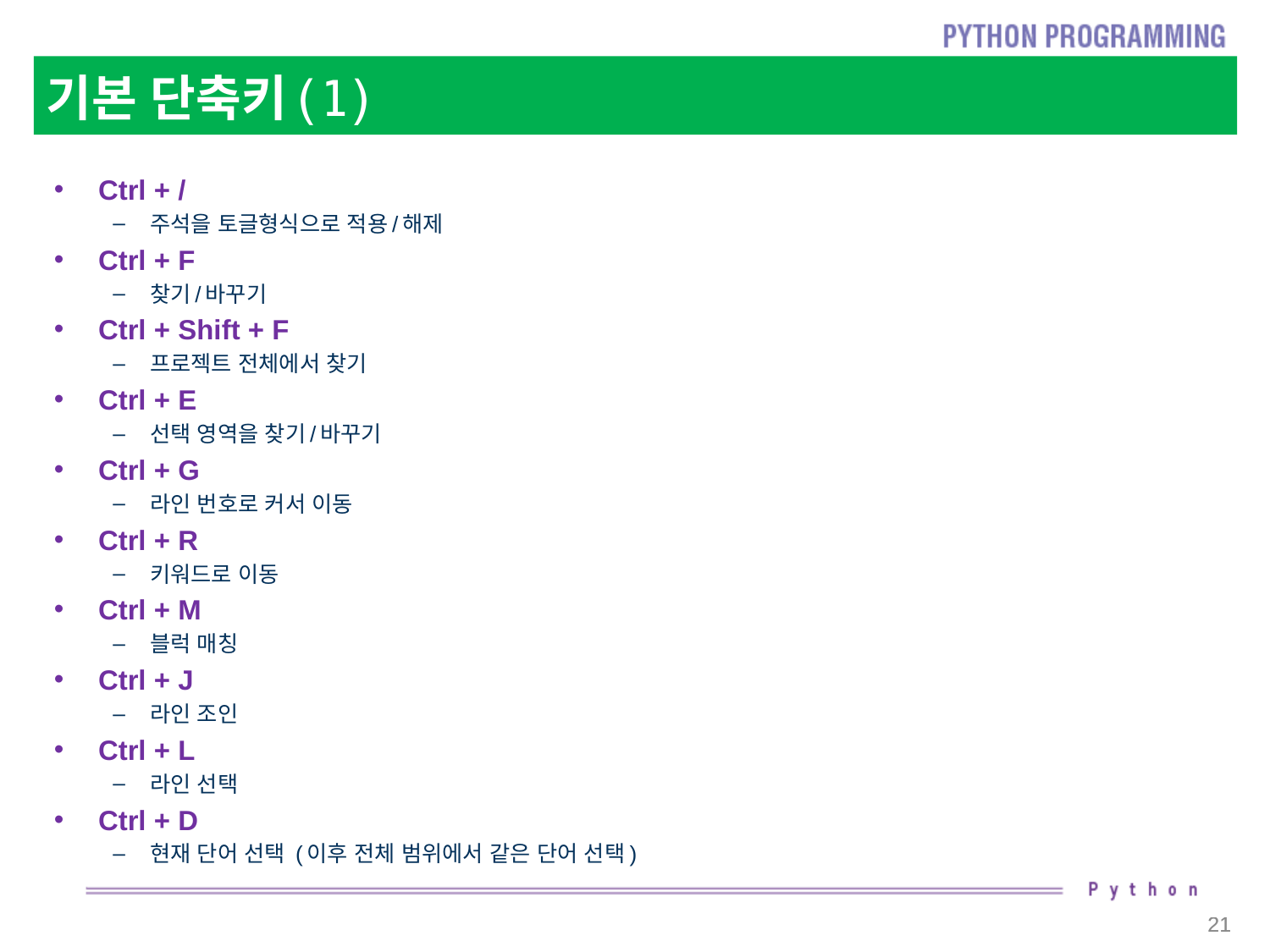

# 기본 단축키(1)
Ctrl + /
주석을 토글형식으로 적용/해제
Ctrl + F
찾기/바꾸기
Ctrl + Shift + F
프로젝트 전체에서 찾기
Ctrl + E
선택 영역을 찾기/바꾸기
Ctrl + G
라인 번호로 커서 이동
Ctrl + R
키워드로 이동
Ctrl + M
블럭 매칭
Ctrl + J
라인 조인
Ctrl + L
라인 선택
Ctrl + D
현재 단어 선택 (이후 전체 범위에서 같은 단어 선택)
21